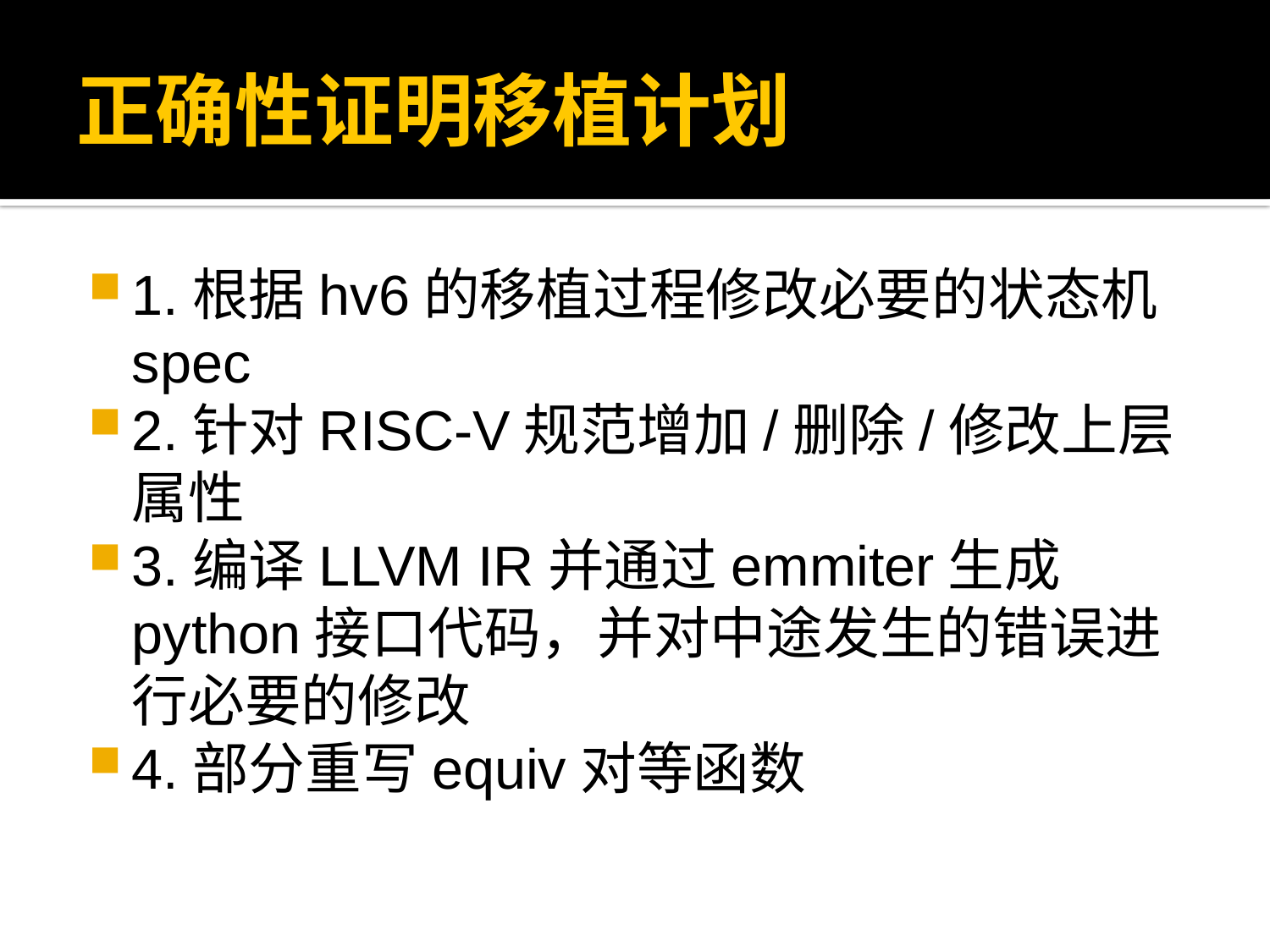

# 正确性证明移植计划
1.根据hv6的移植过程修改必要的状态机spec
2.针对RISC-V规范增加/删除/修改上层属性
3.编译LLVM IR并通过emmiter生成python接口代码，并对中途发生的错误进行必要的修改
4.部分重写equiv对等函数